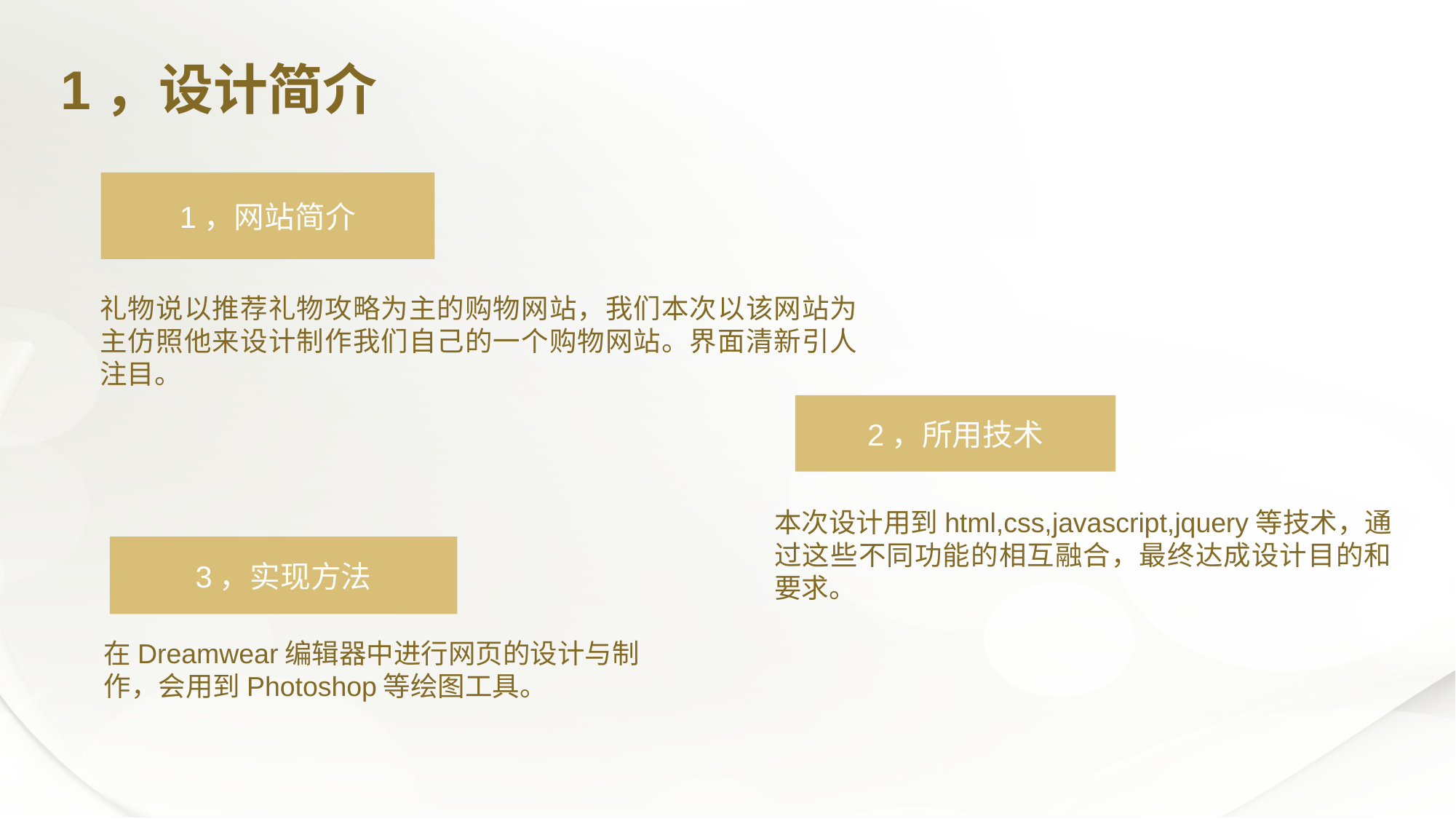

1，设计简介
1，网站简介
礼物说以推荐礼物攻略为主的购物网站，我们本次以该网站为主仿照他来设计制作我们自己的一个购物网站。界面清新引人注目。
2，所用技术
本次设计用到html,css,javascript,jquery等技术，通过这些不同功能的相互融合，最终达成设计目的和要求。
3，实现方法

在Dreamwear编辑器中进行网页的设计与制作，会用到Photoshop等绘图工具。